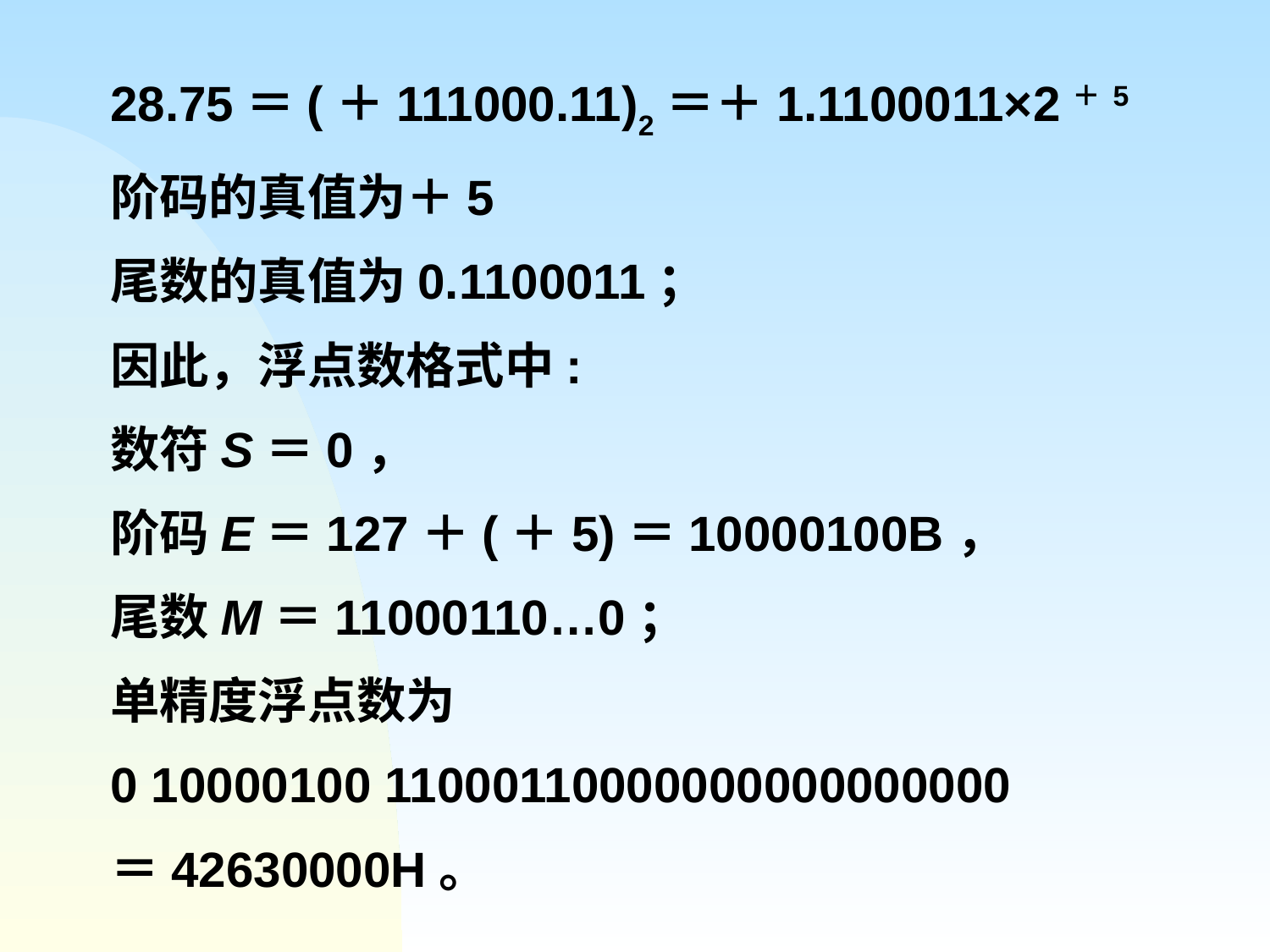

28.75＝(＋111000.11)2＝＋1.1100011×2＋5
阶码的真值为＋5
尾数的真值为0.1100011；
因此，浮点数格式中:
数符S＝0，
阶码E＝127＋(＋5)＝10000100B，
尾数M＝11000110…0；
单精度浮点数为
0 10000100 11000110000000000000000
＝42630000H。
125